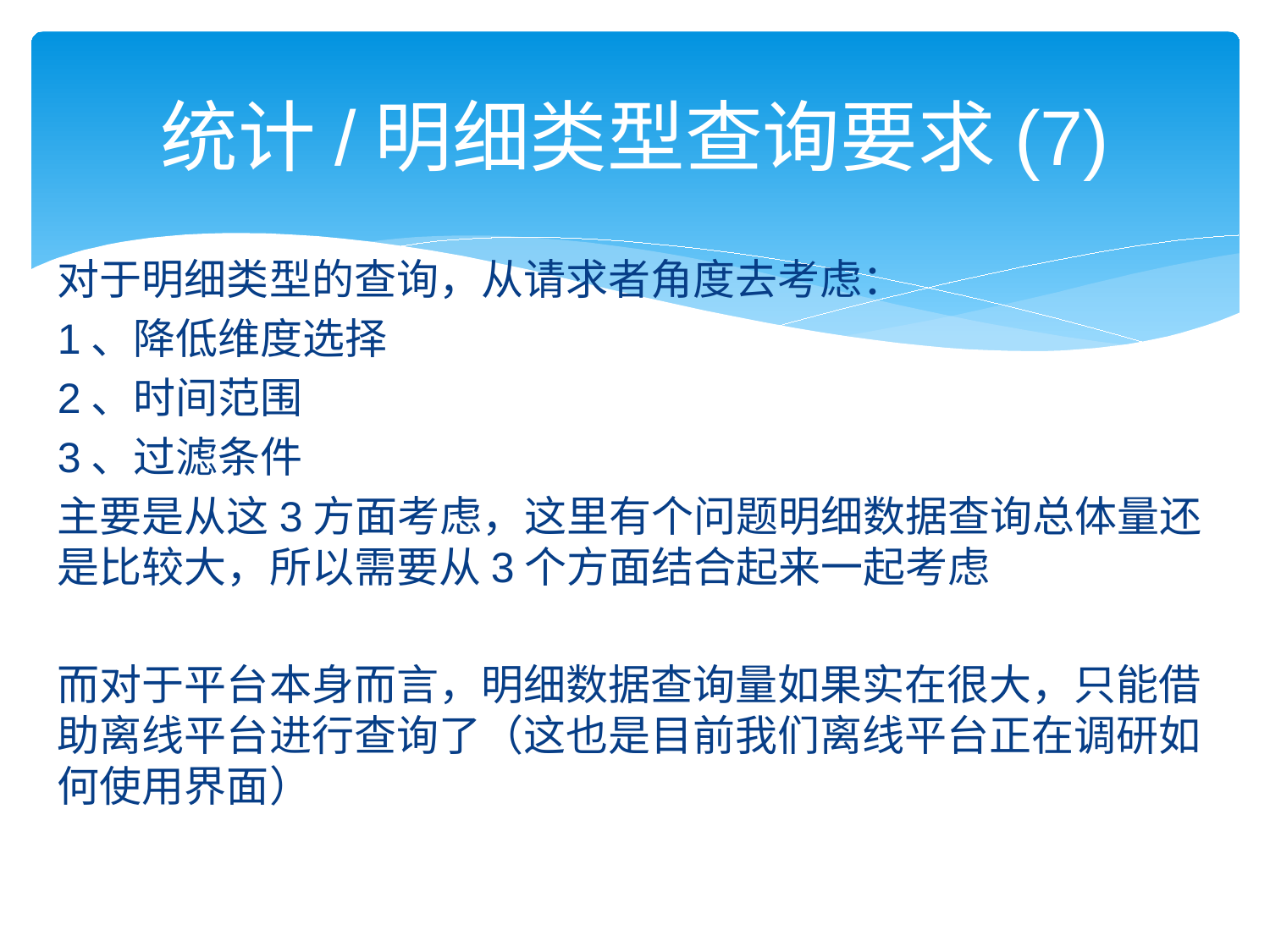

# 统计/明细类型查询要求(7)
对于明细类型的查询，从请求者角度去考虑：
1、降低维度选择
2、时间范围
3、过滤条件
主要是从这3方面考虑，这里有个问题明细数据查询总体量还是比较大，所以需要从3个方面结合起来一起考虑

而对于平台本身而言，明细数据查询量如果实在很大，只能借助离线平台进行查询了（这也是目前我们离线平台正在调研如何使用界面）